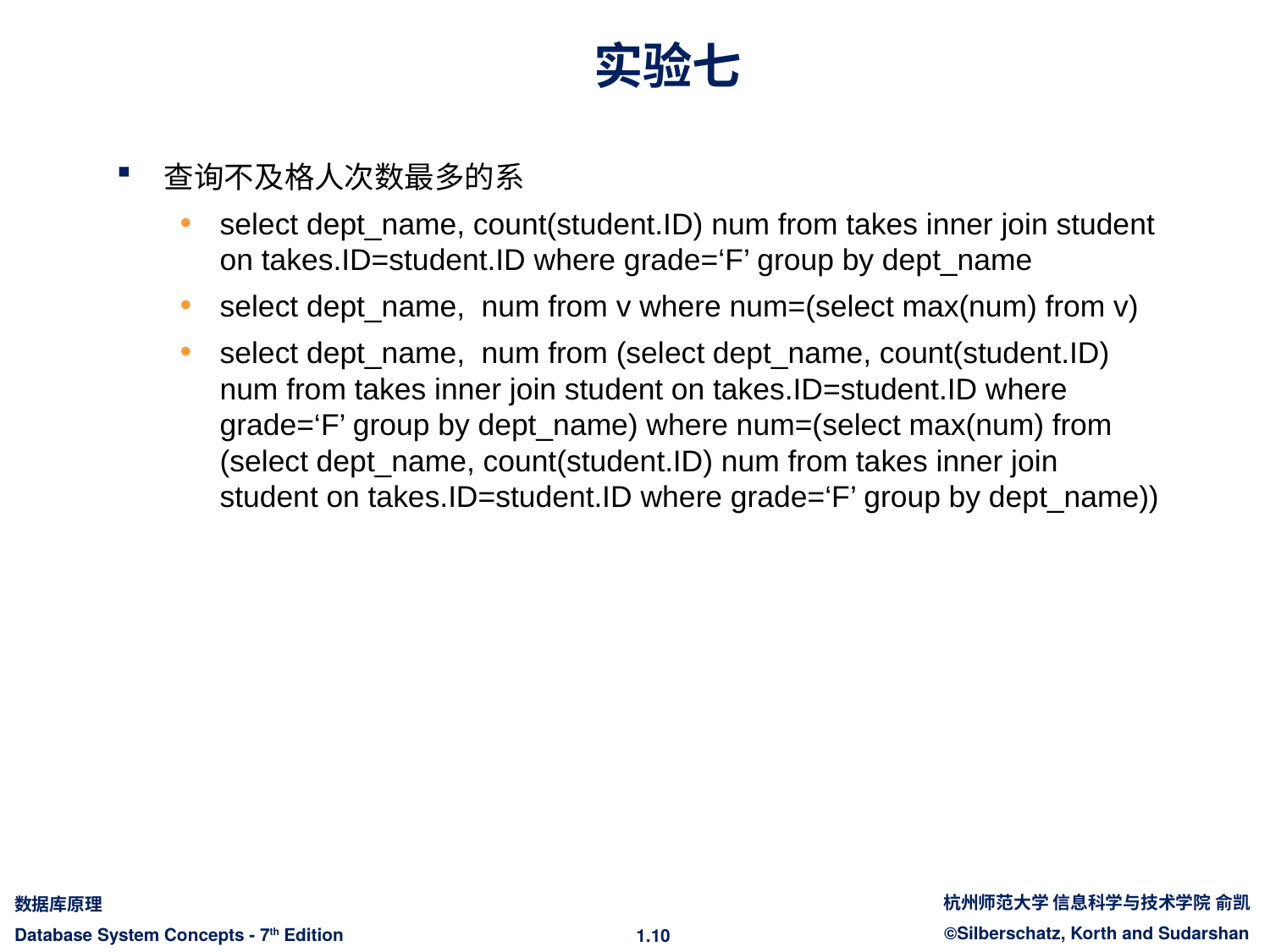

# 实验七
查询不及格人次数最多的系
select dept_name, count(student.ID) num from takes inner join student on takes.ID=student.ID where grade=‘F’ group by dept_name
select dept_name,  num from v where num=(select max(num) from v)
select dept_name,  num from (select dept_name, count(student.ID) num from takes inner join student on takes.ID=student.ID where grade=‘F’ group by dept_name) where num=(select max(num) from (select dept_name, count(student.ID) num from takes inner join student on takes.ID=student.ID where grade=‘F’ group by dept_name))